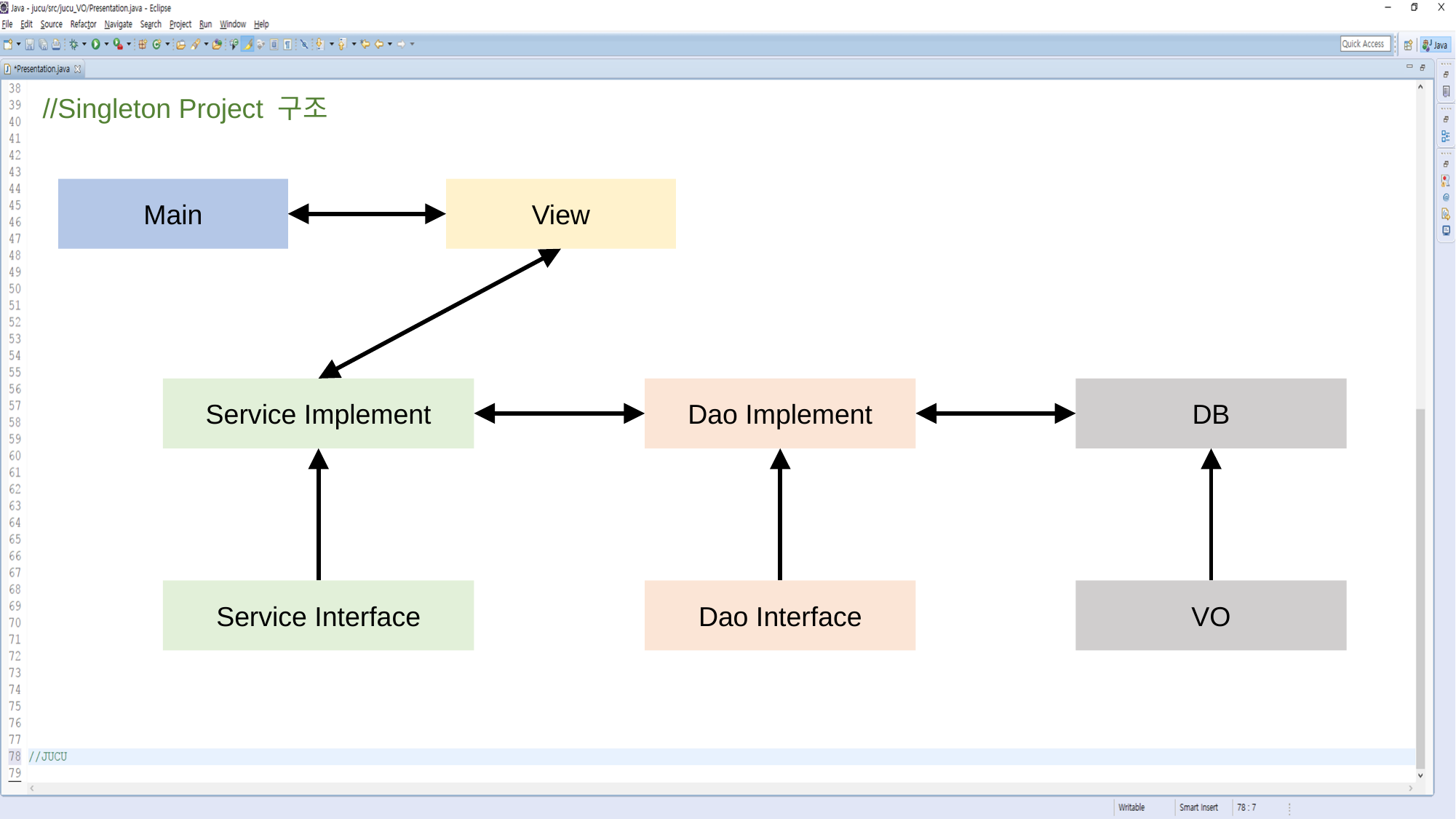

//Singleton Project 구조
Main
View
DB
Dao Implement
Service Implement
VO
Service Interface
Dao Interface